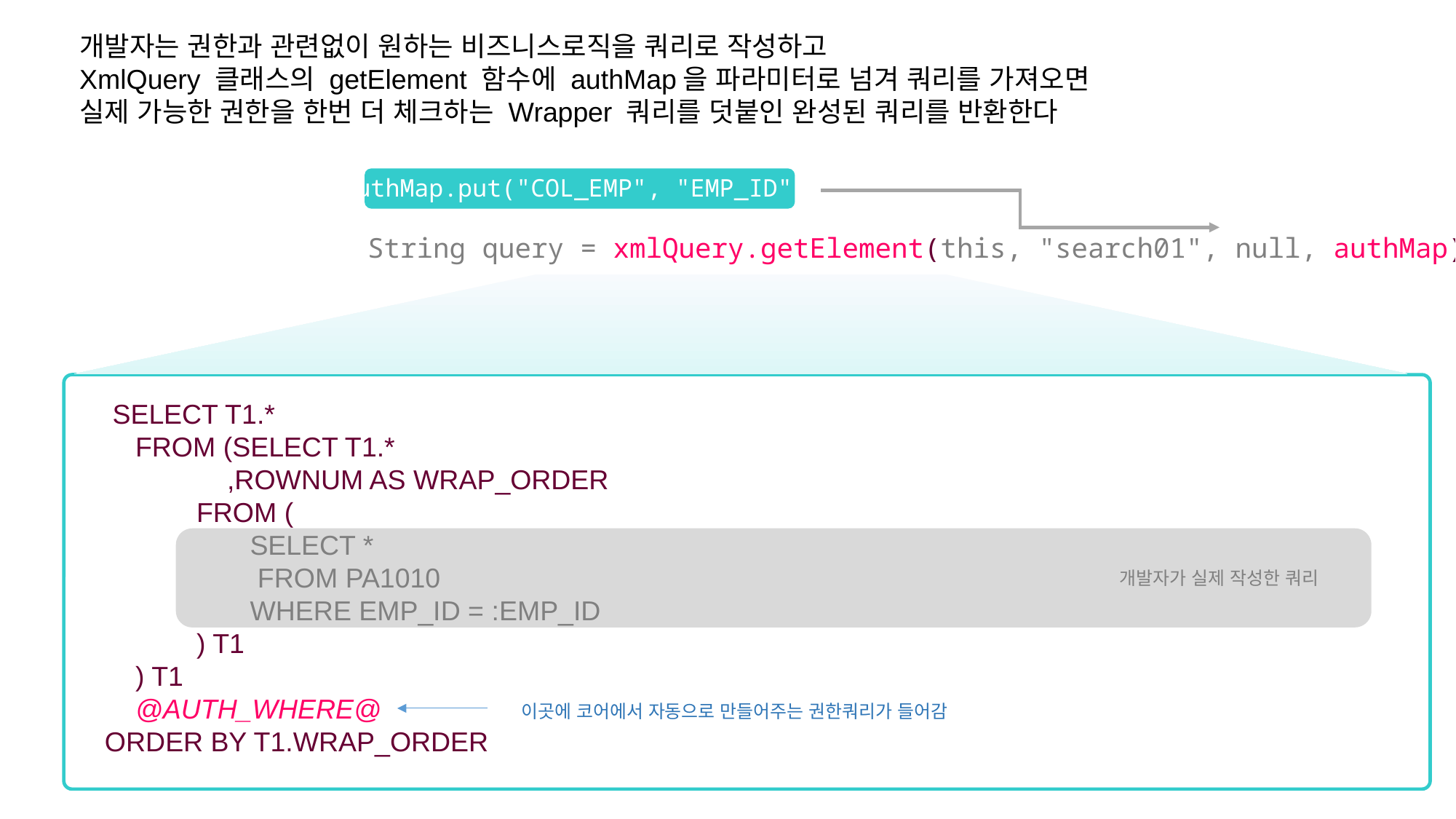

개발자는 권한과 관련없이 원하는 비즈니스로직을 쿼리로 작성하고
XmlQuery 클래스의 getElement 함수에 authMap을 파라미터로 넘겨 쿼리를 가져오면
실제 가능한 권한을 한번 더 체크하는 Wrapper 쿼리를 덧붙인 완성된 쿼리를 반환한다
authMap.put("COL_EMP", "EMP_ID");

String query = xmlQuery.getElement(this, "search01", null, authMap);

 SELECT T1.*
    FROM (SELECT T1.*
                ,ROWNUM AS WRAP_ORDER
            FROM (
                   SELECT *
                    FROM PA1010
                   WHERE EMP_ID = :EMP_ID
            ) T1
    ) T1
    @AUTH_WHERE@
ORDER BY T1.WRAP_ORDER

개발자가 실제 작성한 쿼리
이곳에 코어에서 자동으로 만들어주는 권한쿼리가 들어감